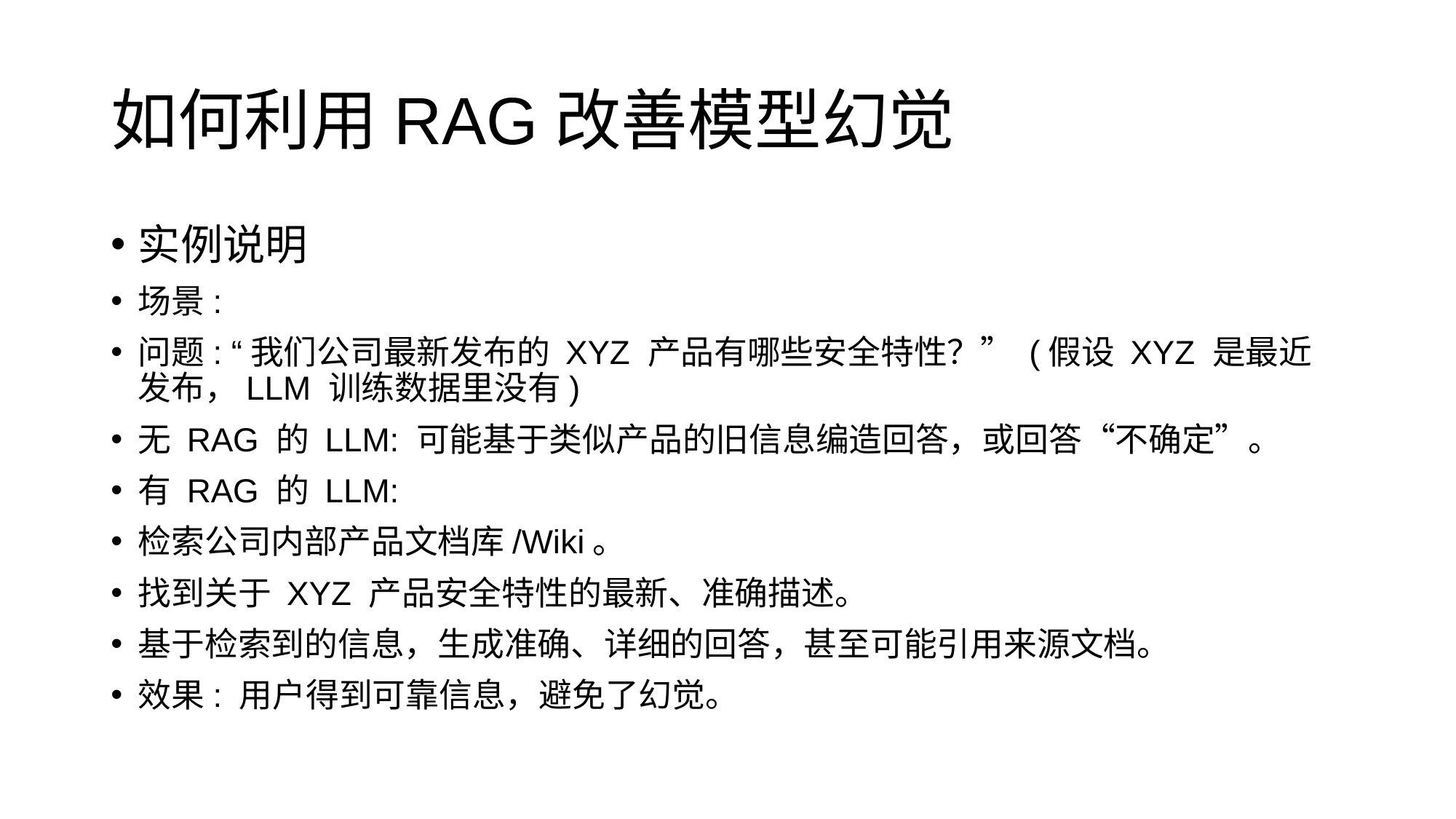

# 如何利用RAG改善模型幻觉
实例说明
场景:
问题: “我们公司最新发布的 XYZ 产品有哪些安全特性？” (假设 XYZ 是最近发布，LLM 训练数据里没有)
无 RAG 的 LLM: 可能基于类似产品的旧信息编造回答，或回答“不确定”。
有 RAG 的 LLM:
检索公司内部产品文档库/Wiki。
找到关于 XYZ 产品安全特性的最新、准确描述。
基于检索到的信息，生成准确、详细的回答，甚至可能引用来源文档。
效果: 用户得到可靠信息，避免了幻觉。